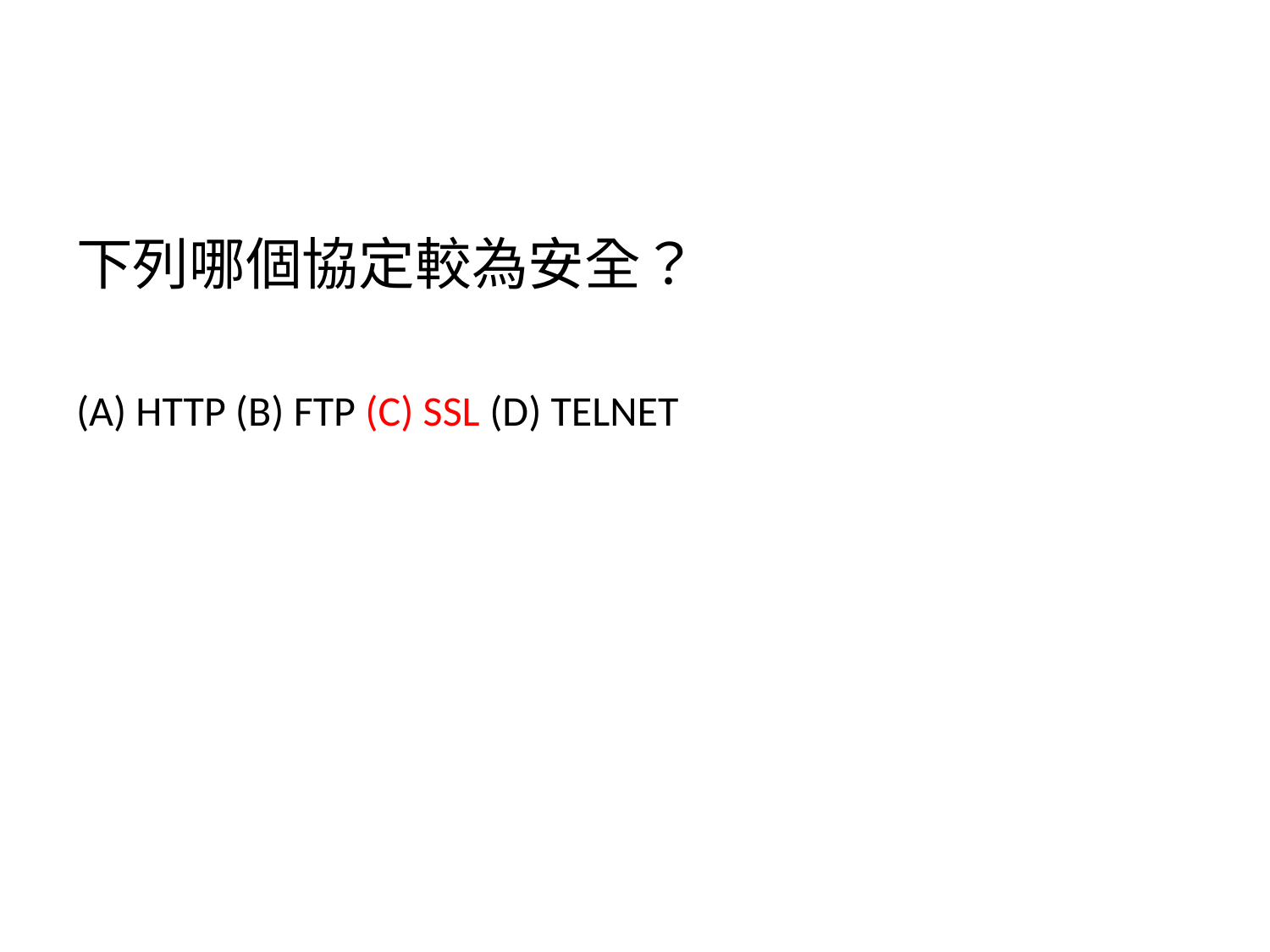

下列哪個協定較為安全？

(A) HTTP (B) FTP (C) SSL (D) TELNET